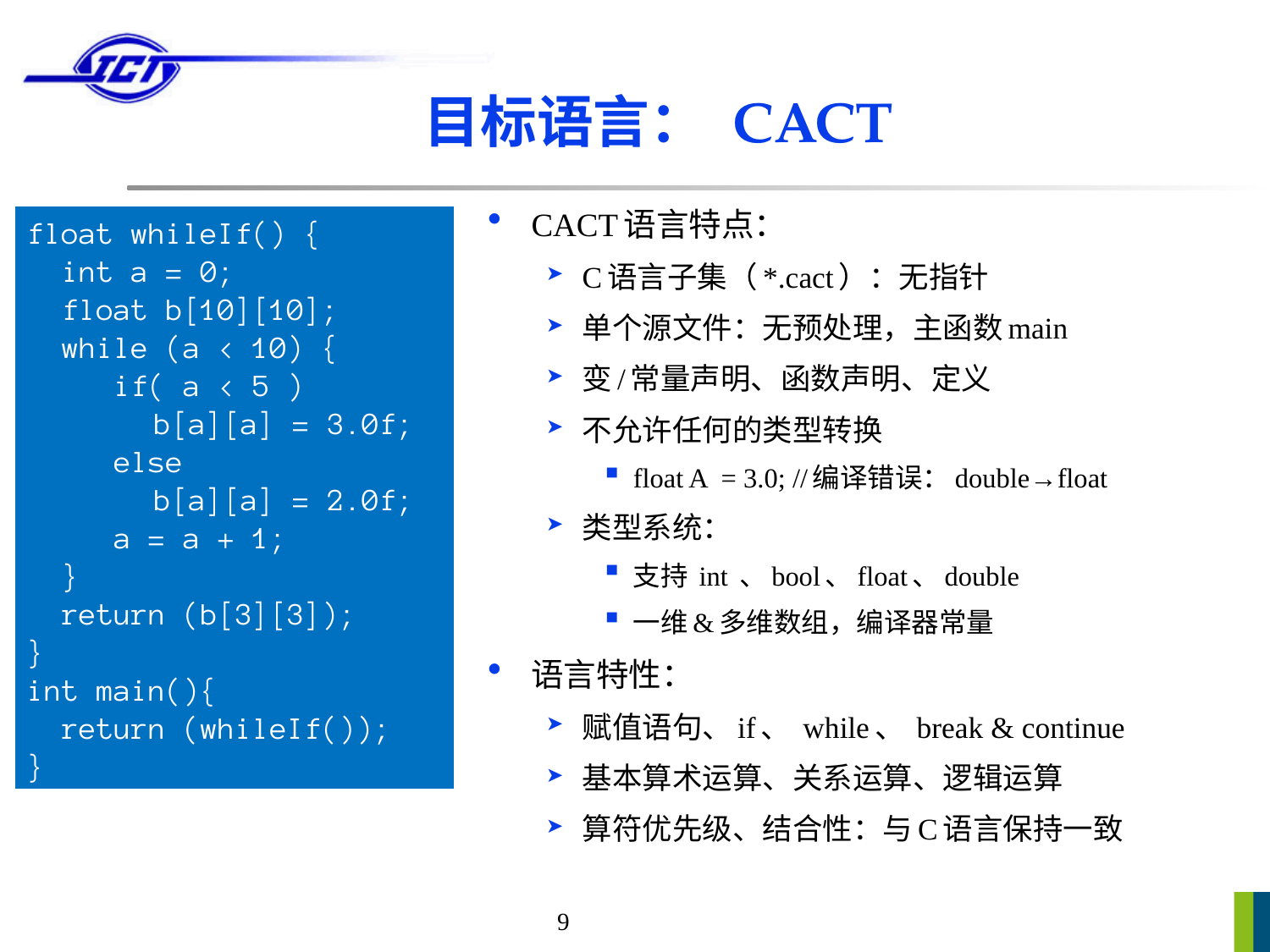

# 目标语言： CACT
CACT语言特点：
C语言子集（*.cact）：无指针
单个源文件：无预处理，主函数main
变/常量声明、函数声明、定义
不允许任何的类型转换
float A  = 3.0; //编译错误：double→float
类型系统：
支持 int 、bool、float、double
一维&多维数组，编译器常量
语言特性：
赋值语句、if、 while、 break & continue
基本算术运算、关系运算、逻辑运算
算符优先级、结合性：与C语言保持一致
float whileIf() {
  int a = 0;
  float b[10][10];
  while (a < 10) {
     if( a < 5 )
	b[a][a] = 3.0f;
     else
	b[a][a] = 2.0f;
     a = a + 1;
  }
  return (b[3][3]);
}
int main(){
  return (whileIf());
}